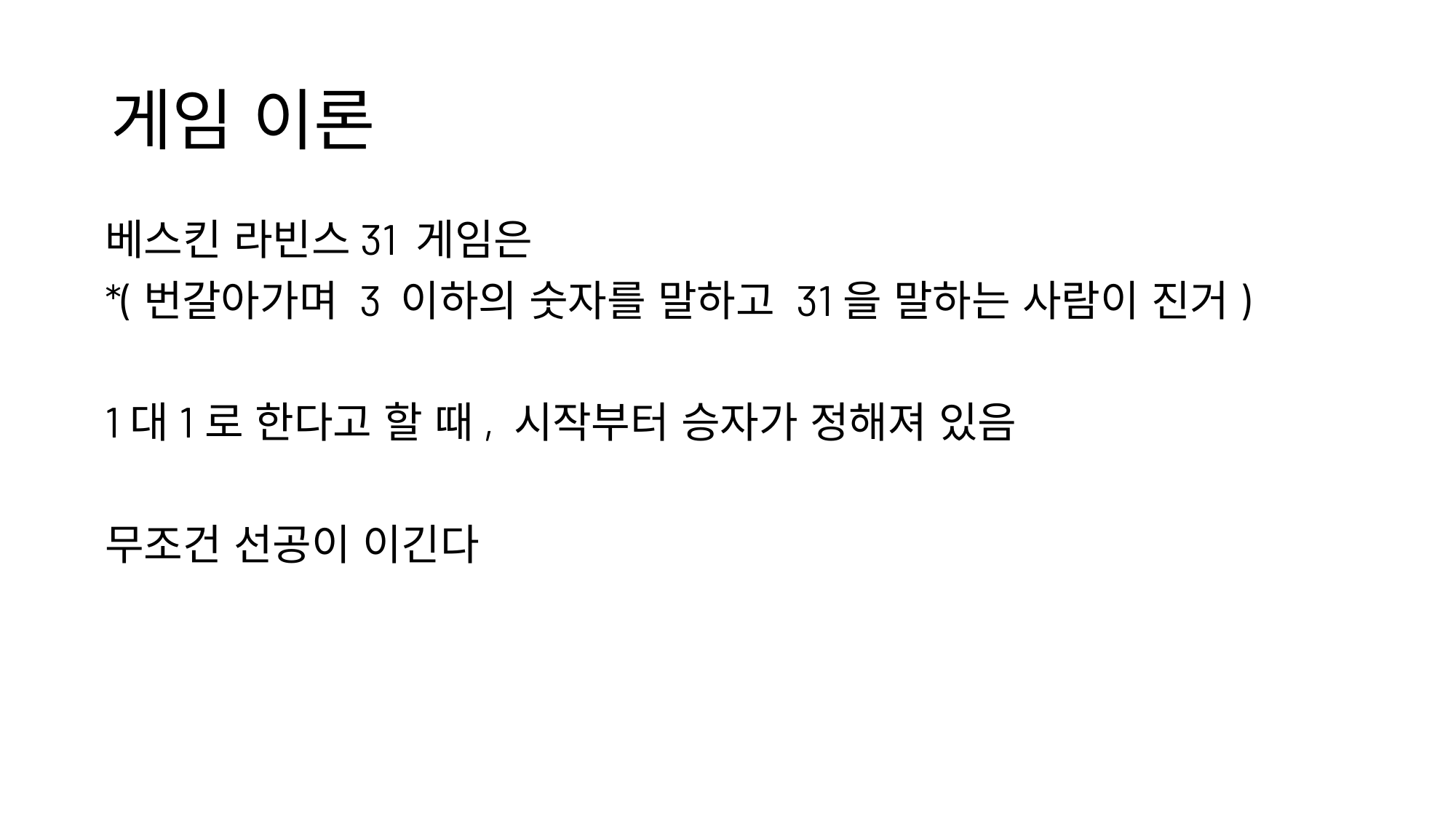

# 게임 이론
베스킨 라빈스31 게임은
*(번갈아가며 3 이하의 숫자를 말하고 31을 말하는 사람이 진거)

1대1로 한다고 할 때, 시작부터 승자가 정해져 있음

무조건 선공이 이긴다